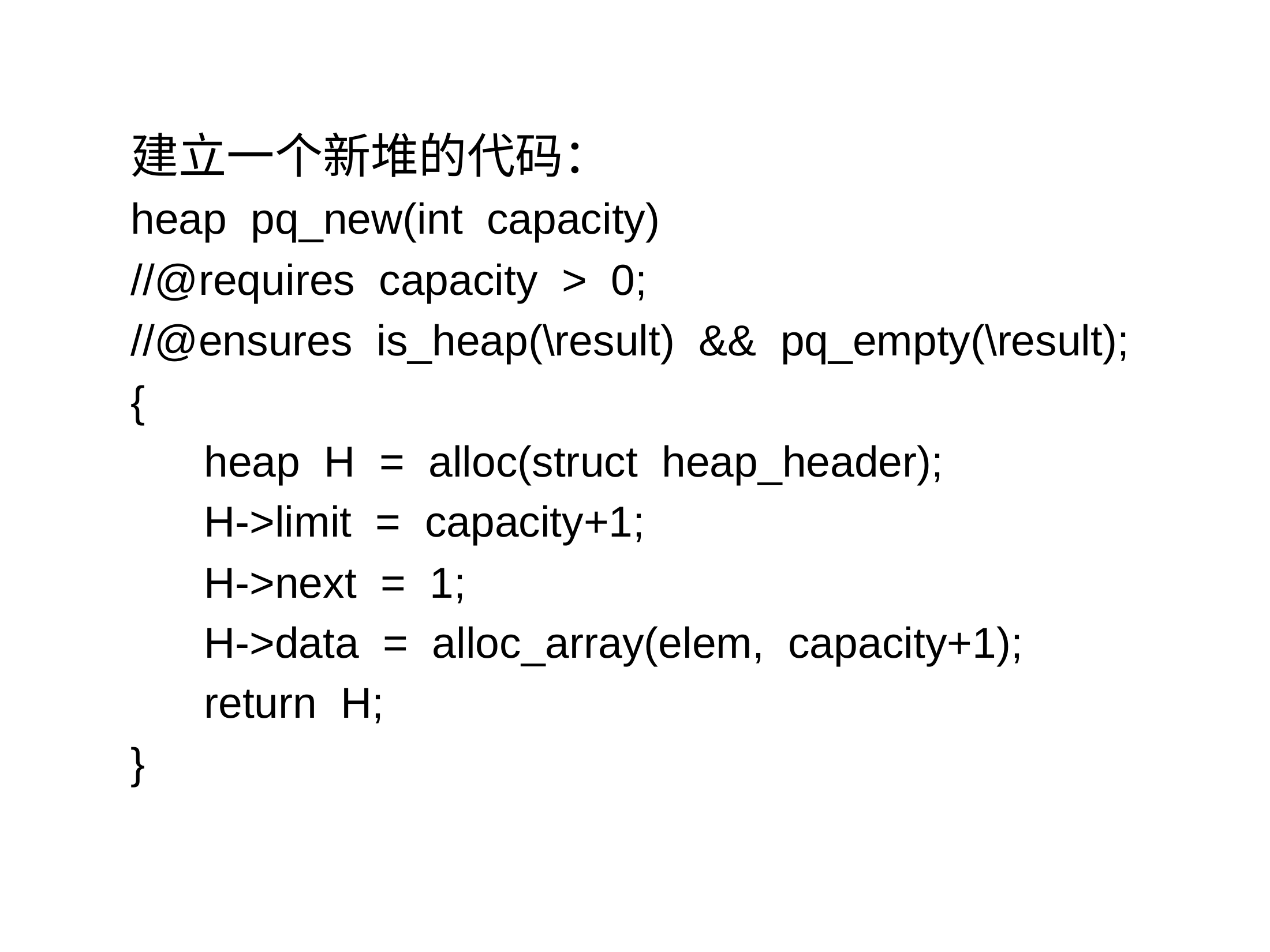

建立一个新堆的代码：
heap  pq_new(int  capacity)
//@requires  capacity  >  0;
//@ensures  is_heap(\result)  &&  pq_empty(\result);
{
heap  H  =  alloc(struct  heap_header);
H->limit  =  capacity+1;
H->next  =  1;
H->data  =  alloc_array(elem,  capacity+1);
return  H;
}